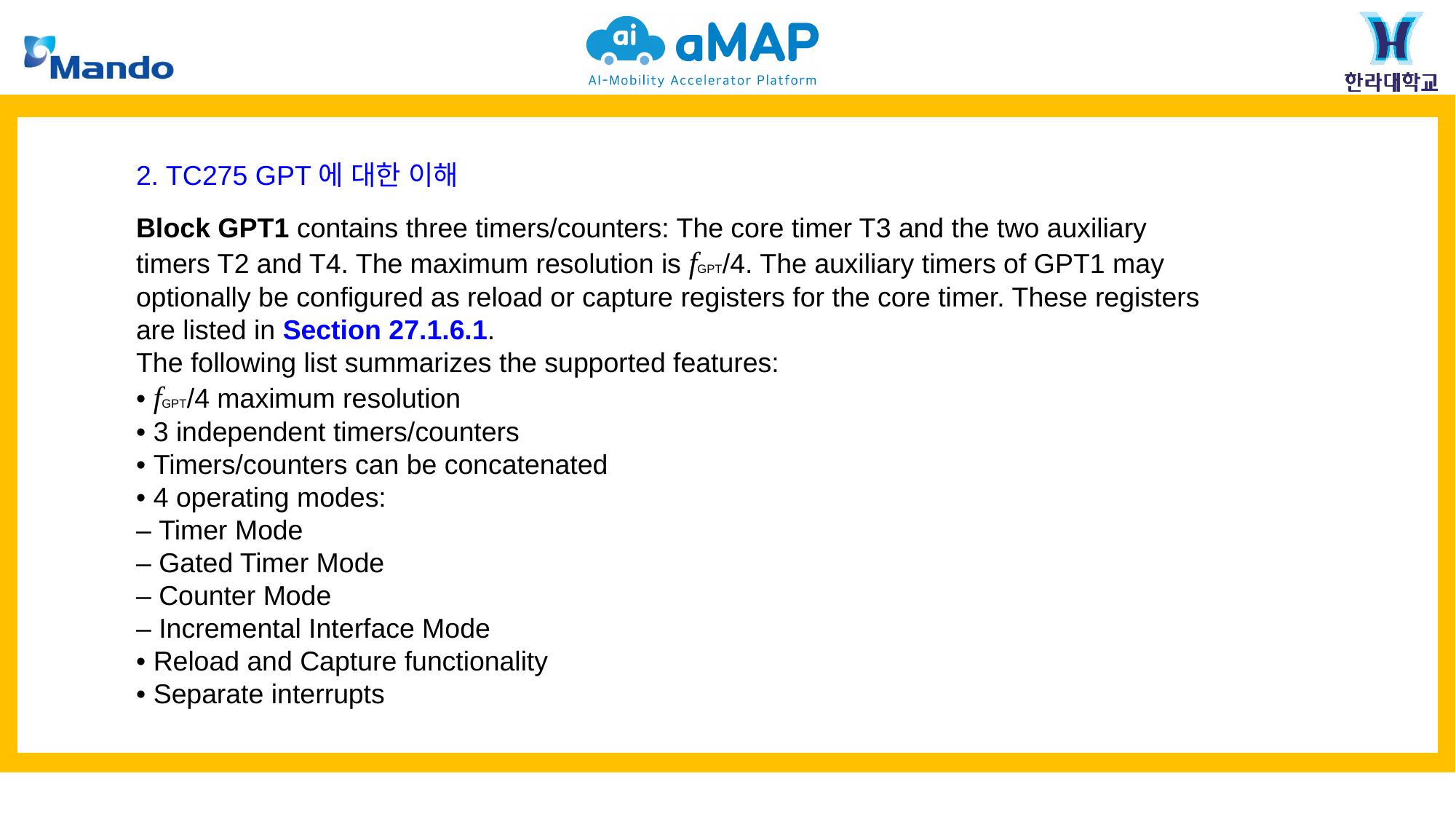

2. TC275 GPT에 대한 이해
Block GPT1 contains three timers/counters: The core timer T3 and the two auxiliary
timers T2 and T4. The maximum resolution is fGPT/4. The auxiliary timers of GPT1 may
optionally be configured as reload or capture registers for the core timer. These registers
are listed in Section 27.1.6.1.
The following list summarizes the supported features:
• fGPT/4 maximum resolution
• 3 independent timers/counters
• Timers/counters can be concatenated
• 4 operating modes:
– Timer Mode
– Gated Timer Mode
– Counter Mode
– Incremental Interface Mode
• Reload and Capture functionality
• Separate interrupts